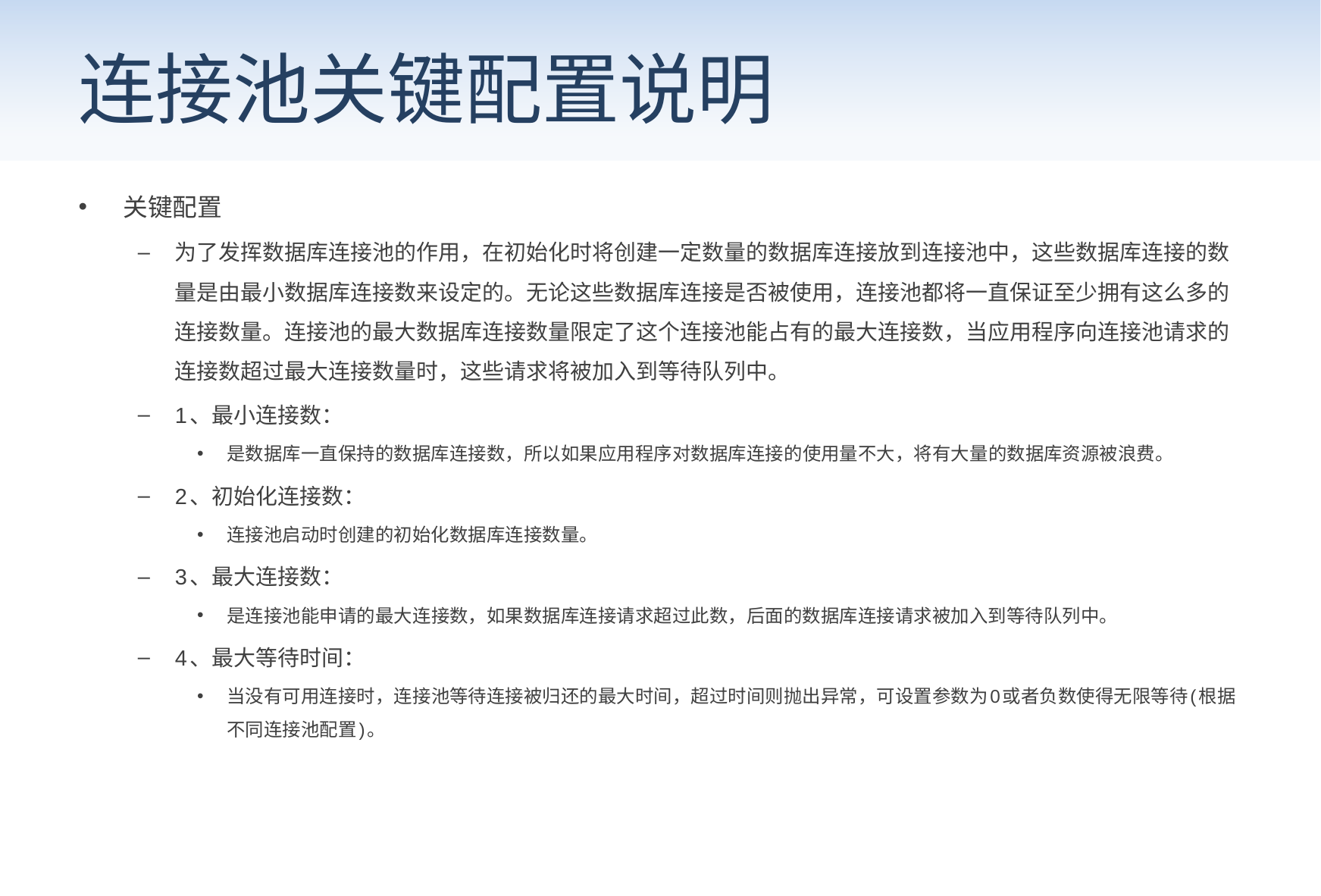

# 连接池关键配置说明
关键配置
为了发挥数据库连接池的作用，在初始化时将创建一定数量的数据库连接放到连接池中，这些数据库连接的数量是由最小数据库连接数来设定的。无论这些数据库连接是否被使用，连接池都将一直保证至少拥有这么多的连接数量。连接池的最大数据库连接数量限定了这个连接池能占有的最大连接数，当应用程序向连接池请求的连接数超过最大连接数量时，这些请求将被加入到等待队列中。
1、最小连接数：
是数据库一直保持的数据库连接数，所以如果应用程序对数据库连接的使用量不大，将有大量的数据库资源被浪费。
2、初始化连接数：
连接池启动时创建的初始化数据库连接数量。
3、最大连接数：
是连接池能申请的最大连接数，如果数据库连接请求超过此数，后面的数据库连接请求被加入到等待队列中。
4、最大等待时间：
当没有可用连接时，连接池等待连接被归还的最大时间，超过时间则抛出异常，可设置参数为0或者负数使得无限等待(根据不同连接池配置)。